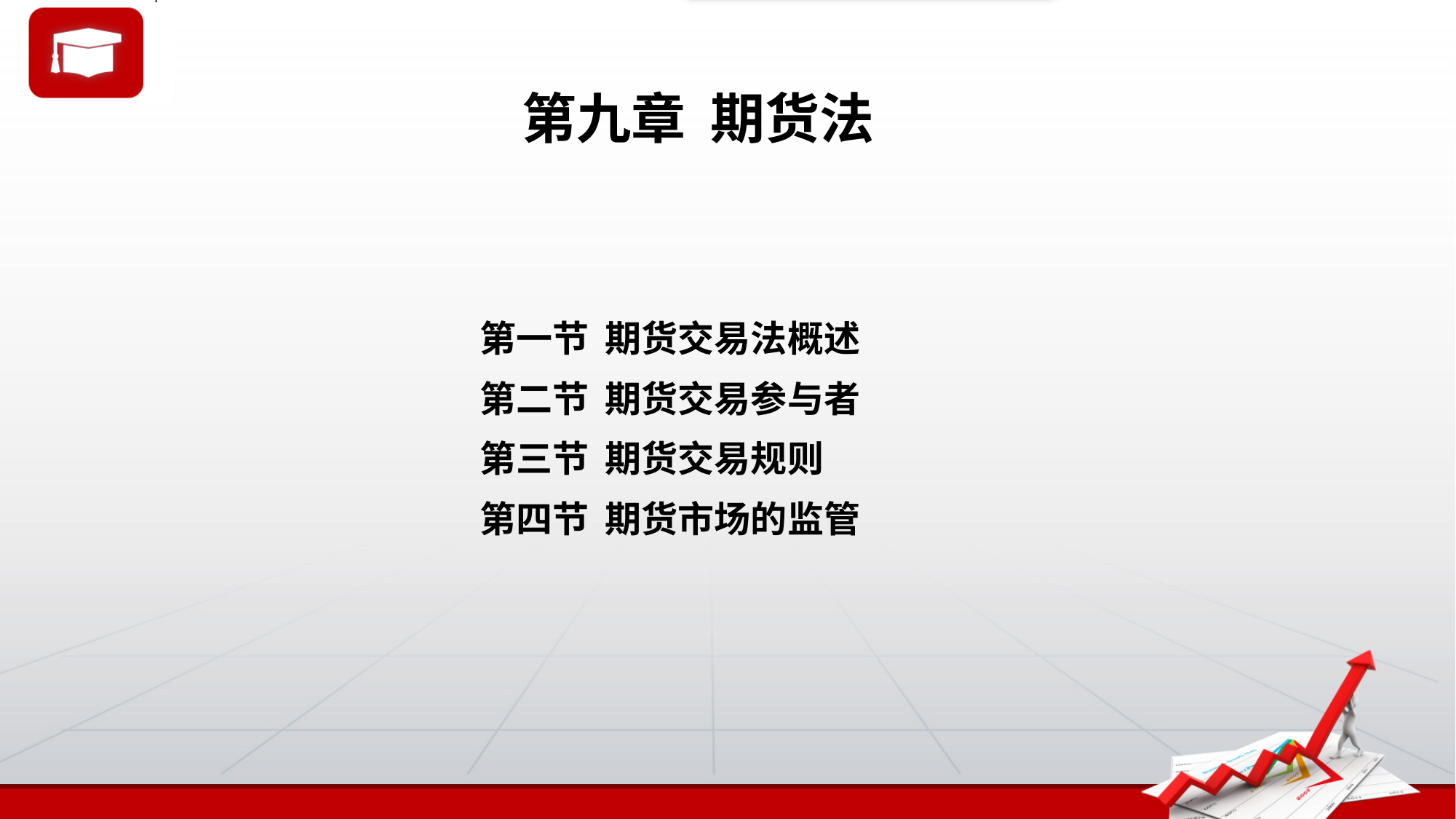

# 第九章  期货法

  第一节  期货交易法概述
  第二节  期货交易参与者
  第三节  期货交易规则
  第四节  期货市场的监管